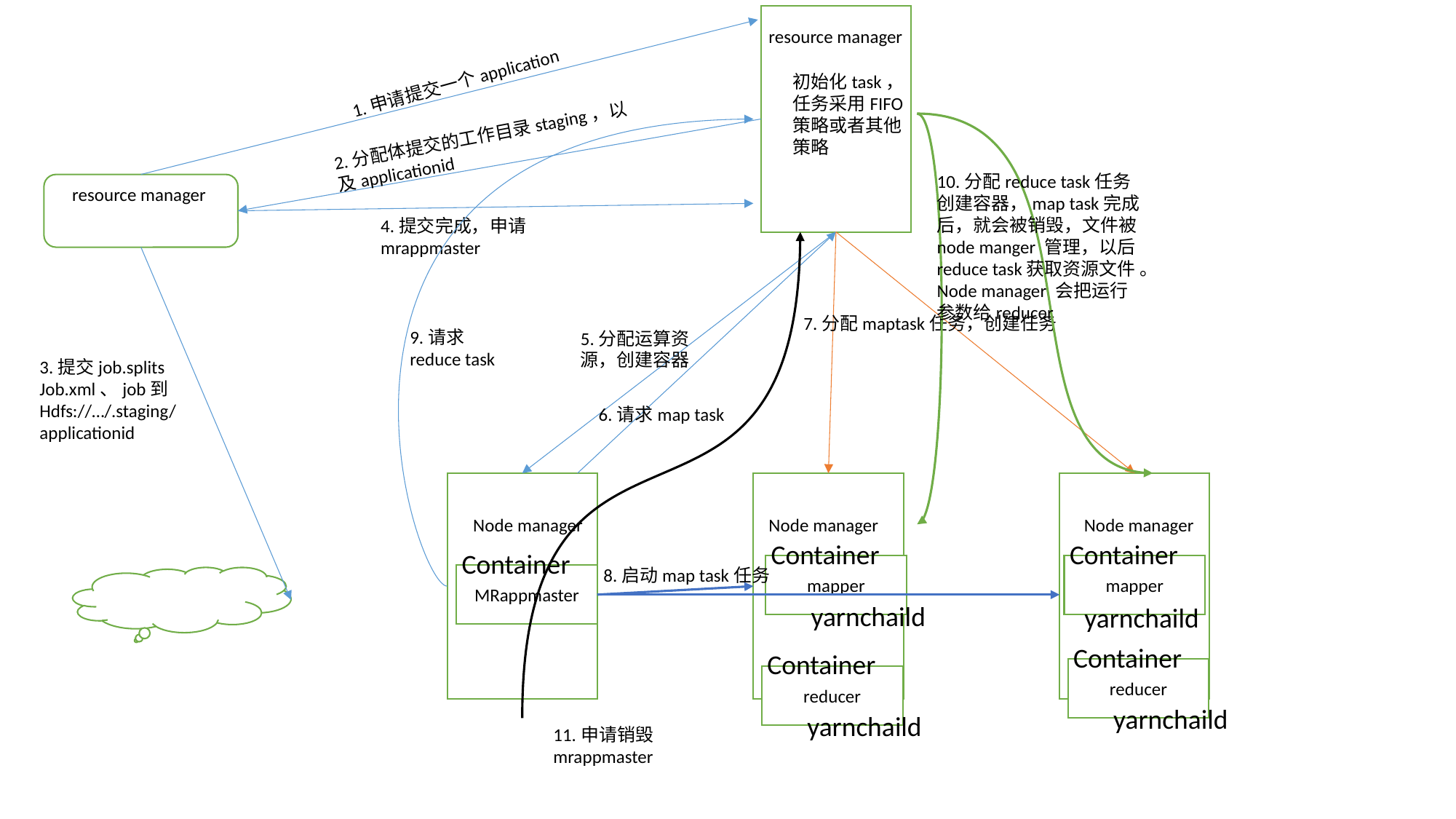

resource manager
1.申请提交一个application
初始化task，任务采用FIFO策略或者其他策略
2.分配体提交的工作目录staging，以及applicationid
10.分配reduce task任务创建容器，map task完成后，就会被销毁，文件被node manger 管理，以后reduce task获取资源文件 。Node manager 会把运行参数给reducer

resource manager
4.提交完成，申请mrappmaster
7.分配maptask任务，创建任务
9.请求reduce task
5.分配运算资源，创建容器
3.提交job.splits
Job.xml、job到
Hdfs://…/.staging/applicationid
6.请求map task

Node manager
Node manager
Node manager
Container
Container
Container
mapper
mapper
8.启动map task任务
MRappmaster

yarnchaild
yarnchaild
Container
Container
reducer
reducer
yarnchaild
yarnchaild
11.申请销毁mrappmaster